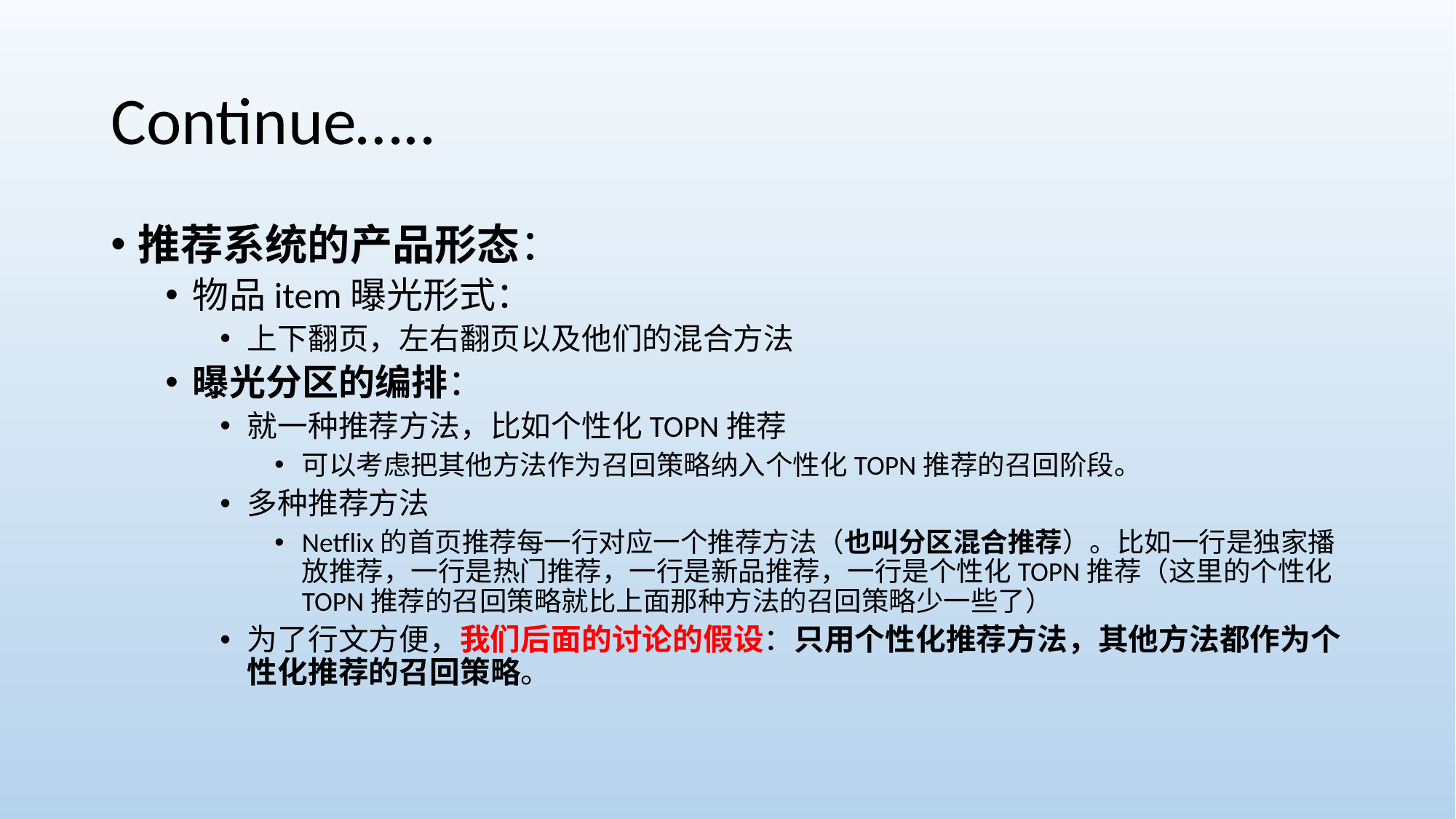

# Continue…..
推荐系统的产品形态：
物品item曝光形式：
上下翻页，左右翻页以及他们的混合方法
曝光分区的编排：
就一种推荐方法，比如个性化TOPN推荐
可以考虑把其他方法作为召回策略纳入个性化TOPN推荐的召回阶段。
多种推荐方法
Netflix的首页推荐每一行对应一个推荐方法（也叫分区混合推荐）。比如一行是独家播放推荐，一行是热门推荐，一行是新品推荐，一行是个性化TOPN推荐（这里的个性化TOPN推荐的召回策略就比上面那种方法的召回策略少一些了）
为了行文方便，我们后面的讨论的假设：只用个性化推荐方法，其他方法都作为个性化推荐的召回策略。